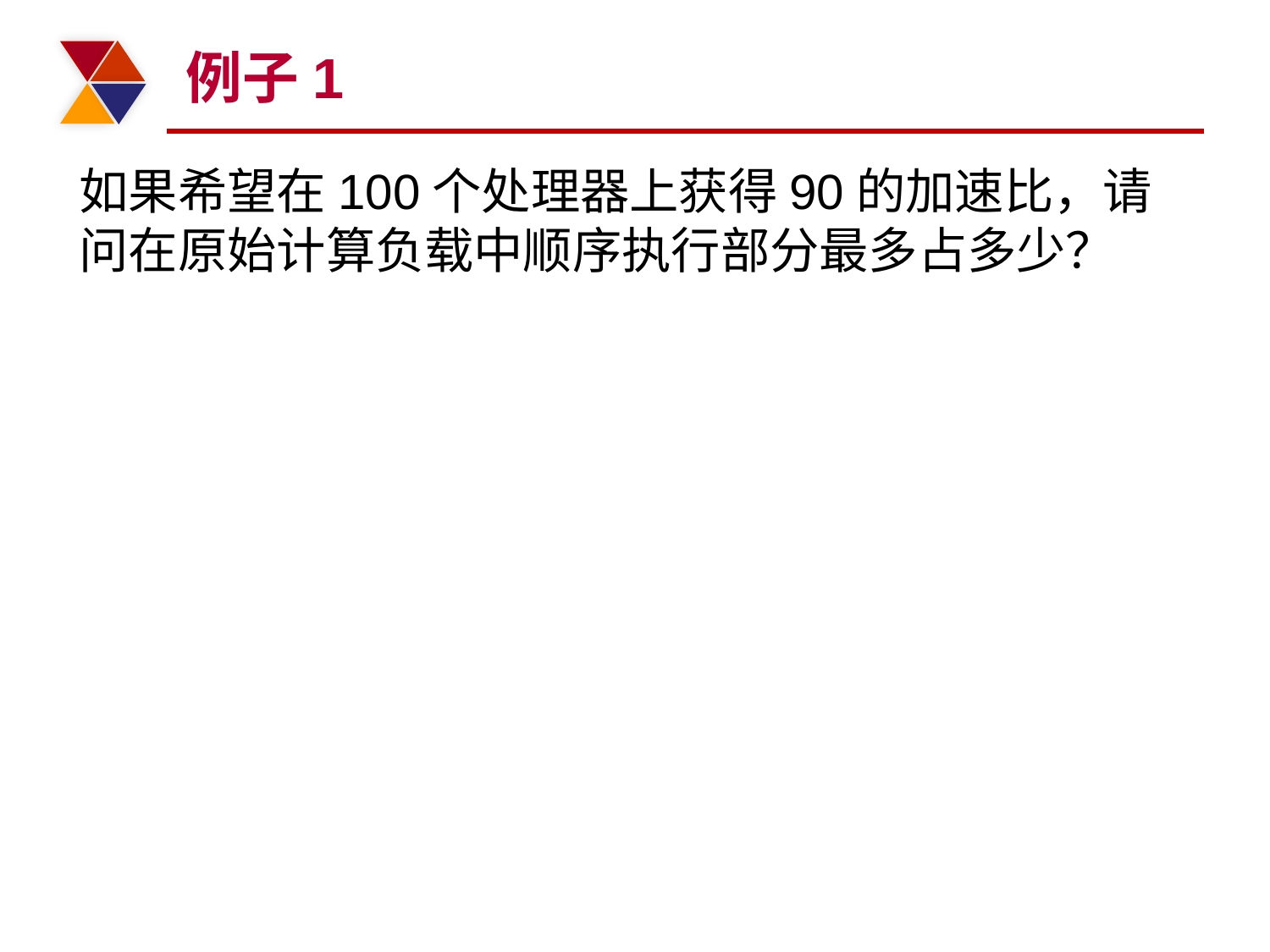

# 例子1
如果希望在100个处理器上获得90的加速比，请问在原始计算负载中顺序执行部分最多占多少？